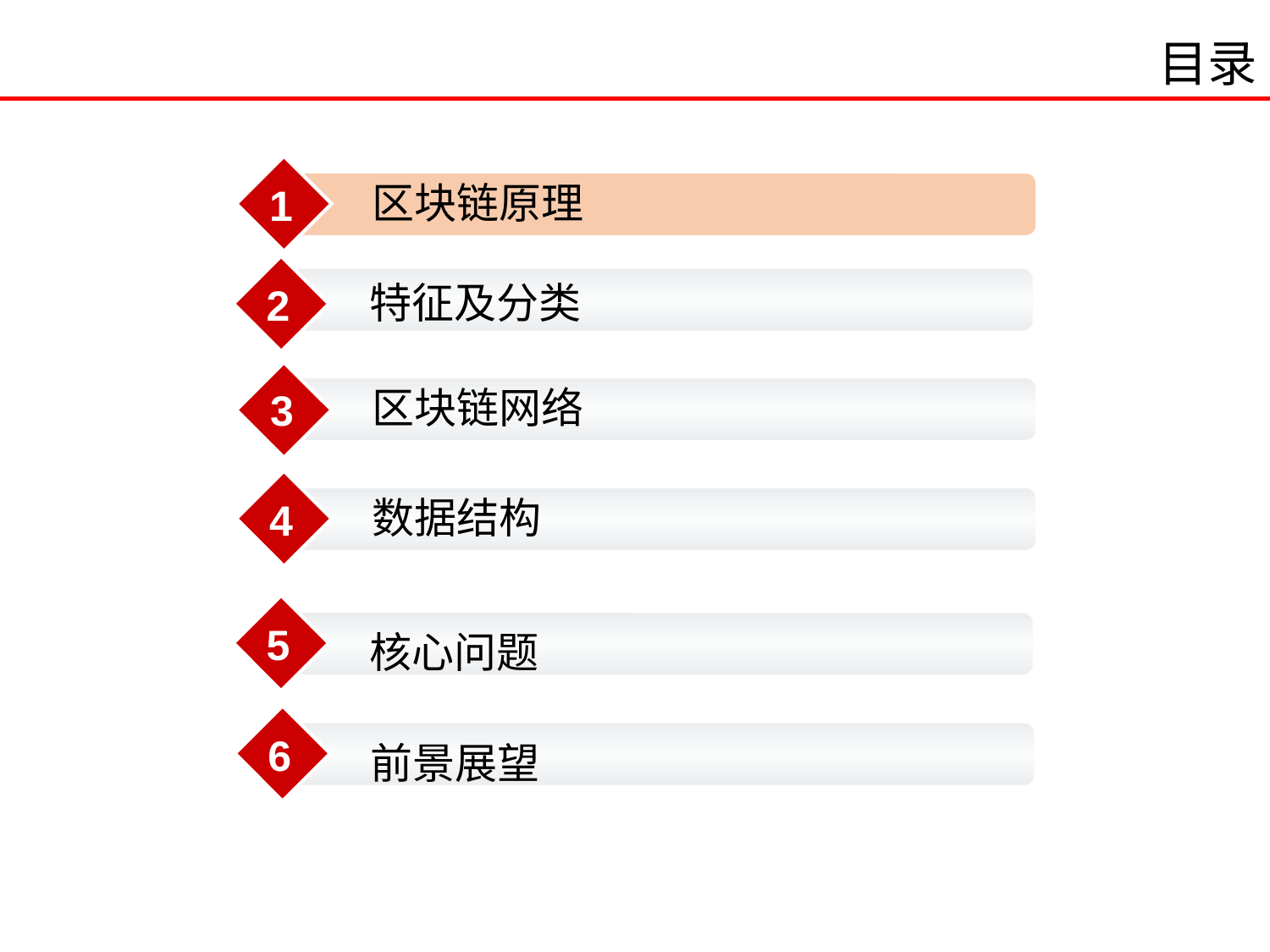

目录

   区块链原理
1

   特征及分类
2

   区块链网络
3

   数据结构
4

5

   核心问题

6

   前景展望